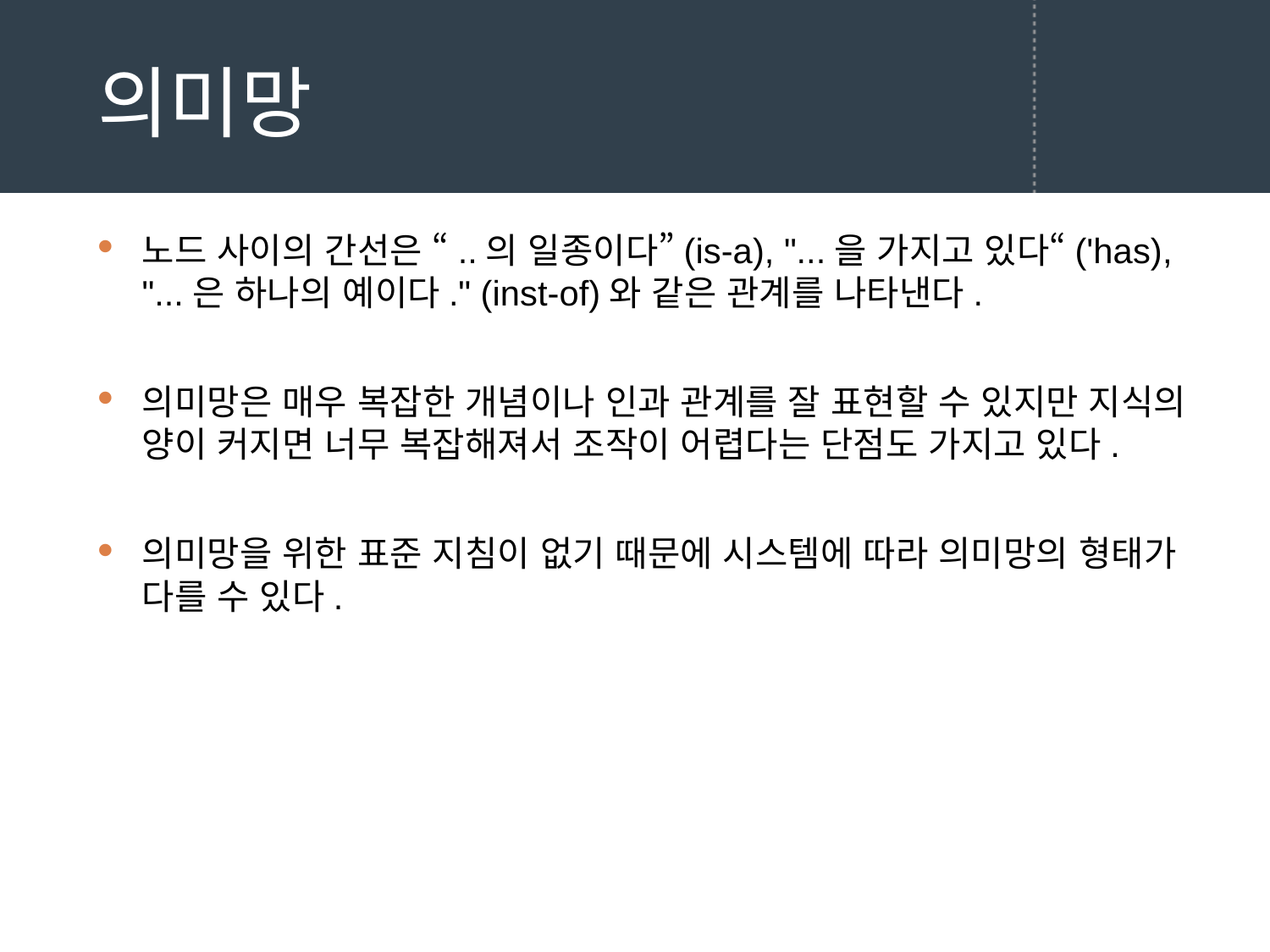

# 의미망
노드 사이의 간선은 “..의 일종이다”(is-a), "...을 가지고 있다“('has), "...은 하나의 예이다." (inst-of)와 같은 관계를 나타낸다.

의미망은 매우 복잡한 개념이나 인과 관계를 잘 표현할 수 있지만 지식의 양이 커지면 너무 복잡해져서 조작이 어렵다는 단점도 가지고 있다.

의미망을 위한 표준 지침이 없기 때문에 시스템에 따라 의미망의 형태가 다를 수 있다.